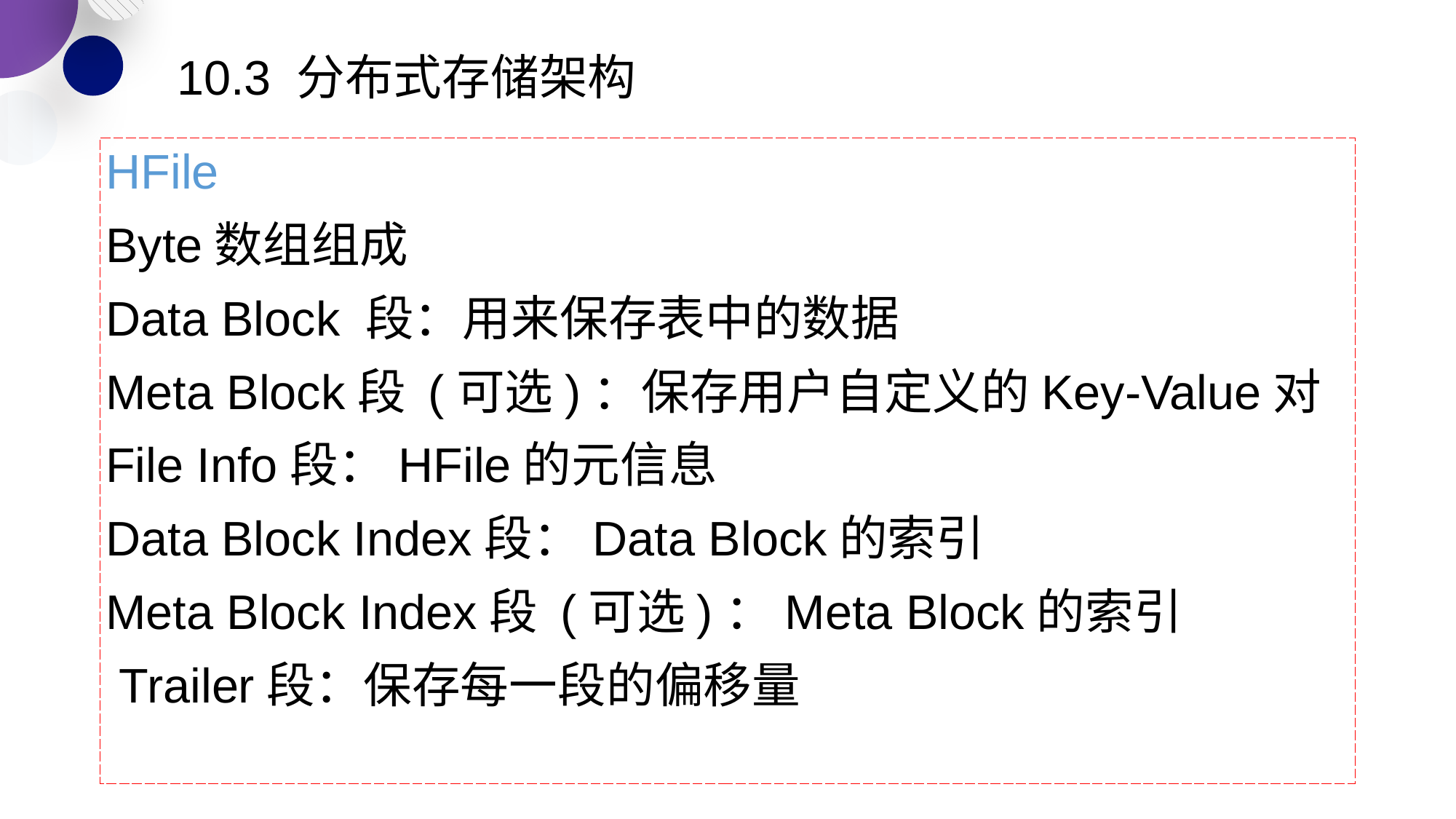

# 10.3 分布式存储架构
HFile
Byte数组组成
Data Block 段：用来保存表中的数据
Meta Block段 (可选)：保存用户自定义的Key-Value对
File Info段：HFile的元信息
Data Block Index段：Data Block的索引
Meta Block Index段 (可选)：Meta Block的索引
 Trailer段：保存每一段的偏移量

34